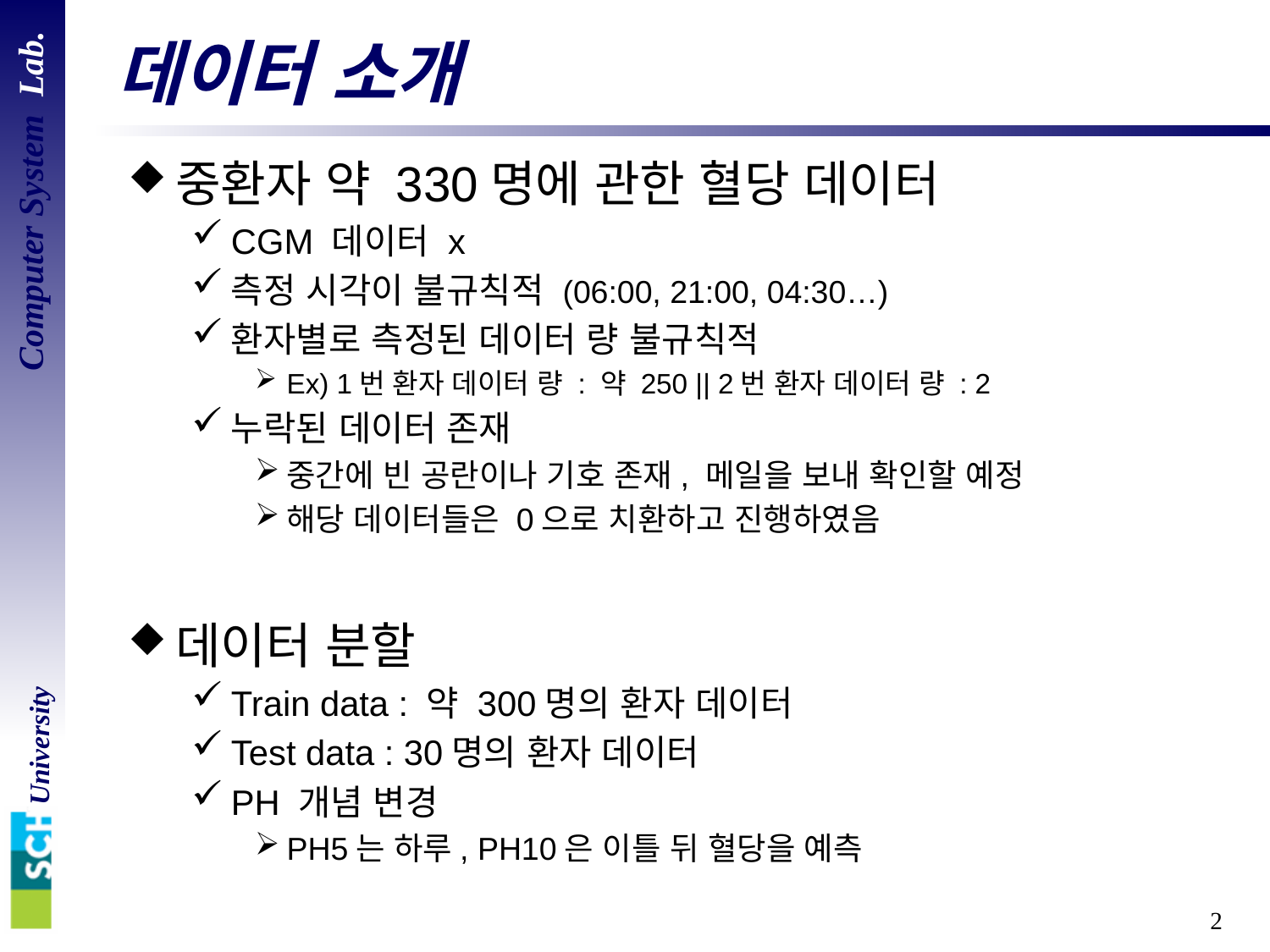

# 데이터 소개

중환자 약 330명에 관한 혈당 데이터
CGM 데이터 x
측정 시각이 불규칙적 (06:00, 21:00, 04:30…)
환자별로 측정된 데이터 량 불규칙적
Ex) 1번 환자 데이터 량 : 약 250 || 2번 환자 데이터 량 : 2
누락된 데이터 존재
중간에 빈 공란이나 기호 존재, 메일을 보내 확인할 예정
해당 데이터들은 0으로 치환하고 진행하였음

데이터 분할
Train data : 약 300명의 환자 데이터
Test data : 30명의 환자 데이터
PH 개념 변경
PH5는 하루, PH10은 이틀 뒤 혈당을 예측